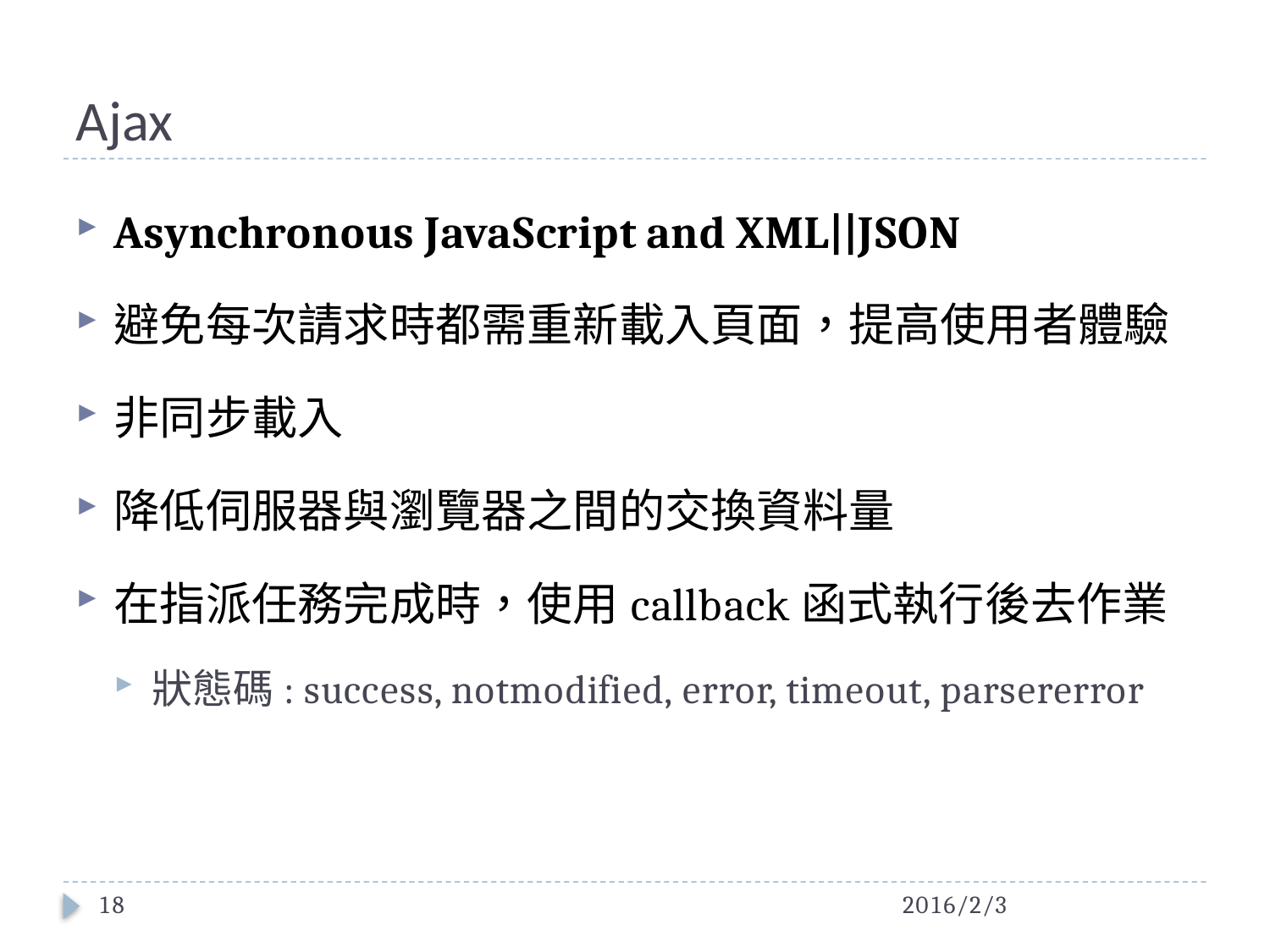

# Ajax
Asynchronous JavaScript and XML||JSON
避免每次請求時都需重新載入頁面，提高使用者體驗
非同步載入
降低伺服器與瀏覽器之間的交換資料量
在指派任務完成時，使用callback函式執行後去作業
狀態碼: success, notmodified, error, timeout, parsererror
18
2016/2/3